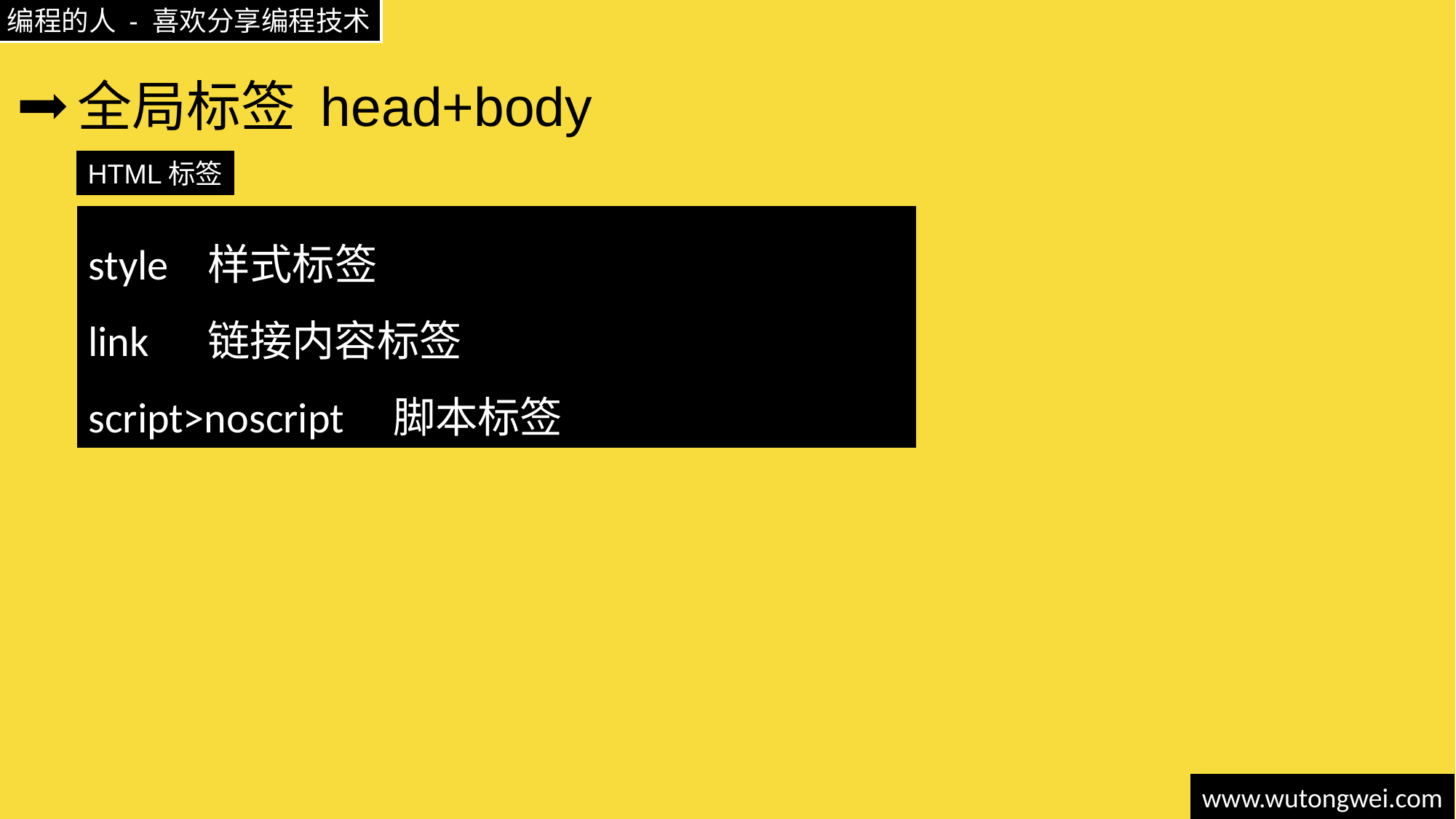

# 全局标签 head+body
HTML标签
style   样式标签
link     链接内容标签
script>noscript    脚本标签